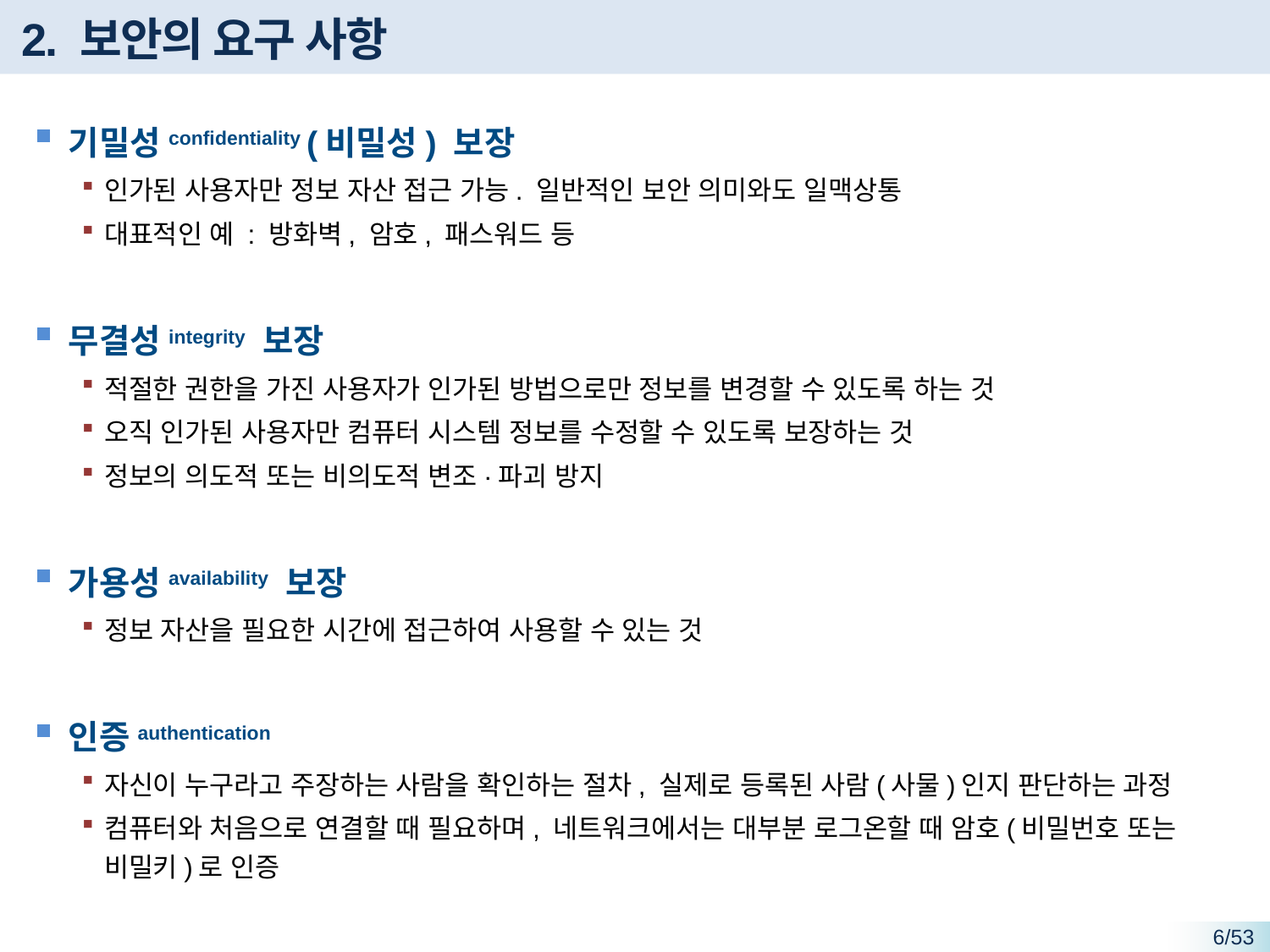

# 2. 보안의 요구 사항
기밀성confidentiality (비밀성) 보장
인가된 사용자만 정보 자산 접근 가능. 일반적인 보안 의미와도 일맥상통
대표적인 예 : 방화벽, 암호, 패스워드 등

무결성integrity 보장
적절한 권한을 가진 사용자가 인가된 방법으로만 정보를 변경할 수 있도록 하는 것
오직 인가된 사용자만 컴퓨터 시스템 정보를 수정할 수 있도록 보장하는 것
정보의 의도적 또는 비의도적 변조·파괴 방지

가용성availability 보장
정보 자산을 필요한 시간에 접근하여 사용할 수 있는 것

인증authentication
자신이 누구라고 주장하는 사람을 확인하는 절차, 실제로 등록된 사람(사물)인지 판단하는 과정
컴퓨터와 처음으로 연결할 때 필요하며, 네트워크에서는 대부분 로그온할 때 암호(비밀번호 또는 비밀키)로 인증